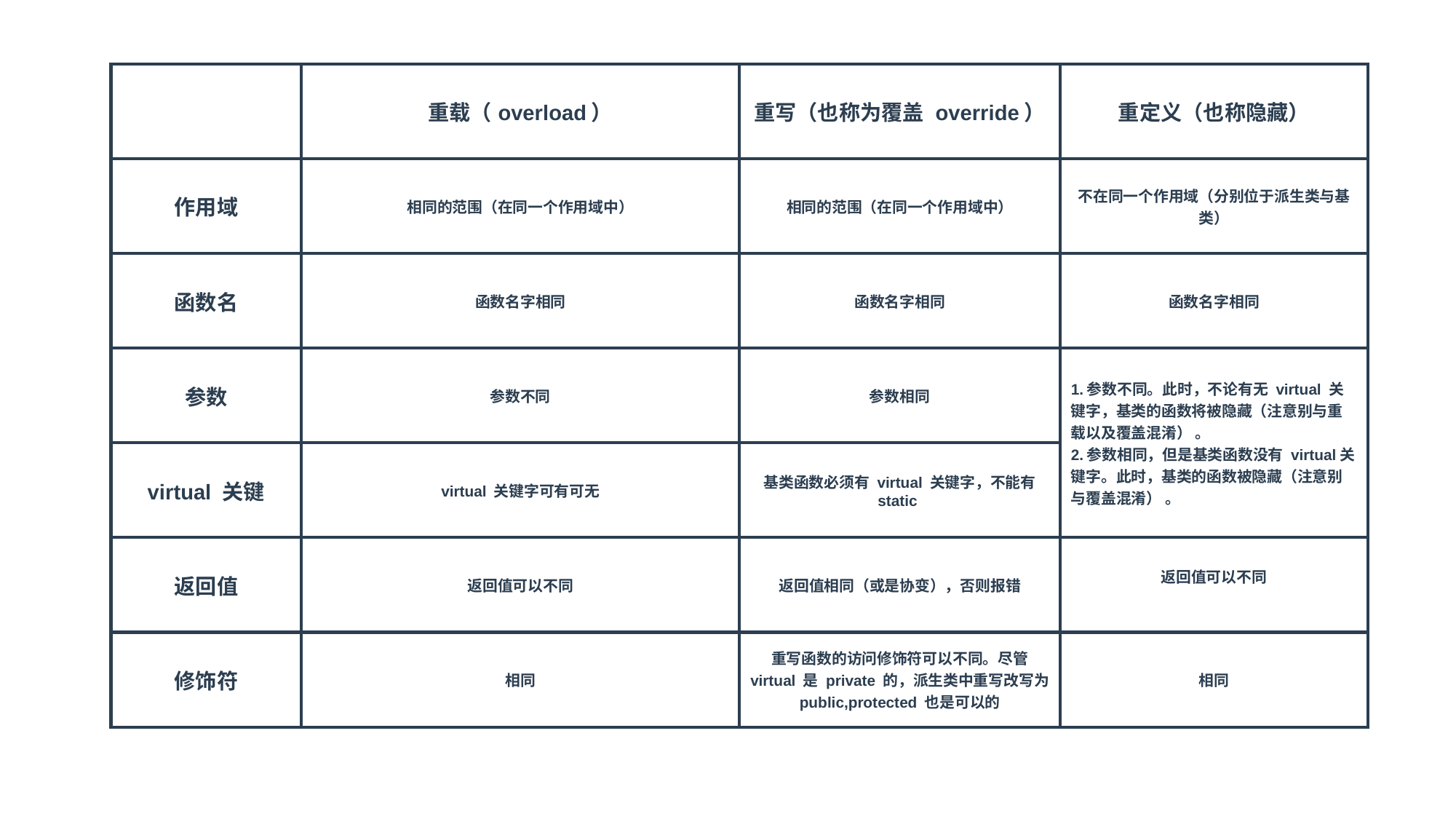

|  | 重载（overload） | 重写（也称为覆盖 override） | 重定义（也称隐藏） |
| --- | --- | --- | --- |
| 作用域 | 相同的范围（在同一个作用域中） | 相同的范围（在同一个作用域中） | 不在同一个作用域（分别位于派生类与基类） |
| 函数名 | 函数名字相同 | 函数名字相同 | 函数名字相同 |
| 参数 | 参数不同 | 参数相同 | 1.参数不同。此时，不论有无 virtual 关键字，基类的函数将被隐藏（注意别与重载以及覆盖混淆） 。 2.参数相同，但是基类函数没有 virtual关键字。此时，基类的函数被隐藏（注意别与覆盖混淆） 。 |
| virtual 关键 | virtual 关键字可有可无 | 基类函数必须有 virtual 关键字，不能有 static |  |
| 返回值 | 返回值可以不同 | 返回值相同（或是协变），否则报错 | 返回值可以不同 |
| 修饰符 | 相同 | 重写函数的访问修饰符可以不同。尽管 virtual 是 private 的，派生类中重写改写为 public,protected 也是可以的 | 相同 |